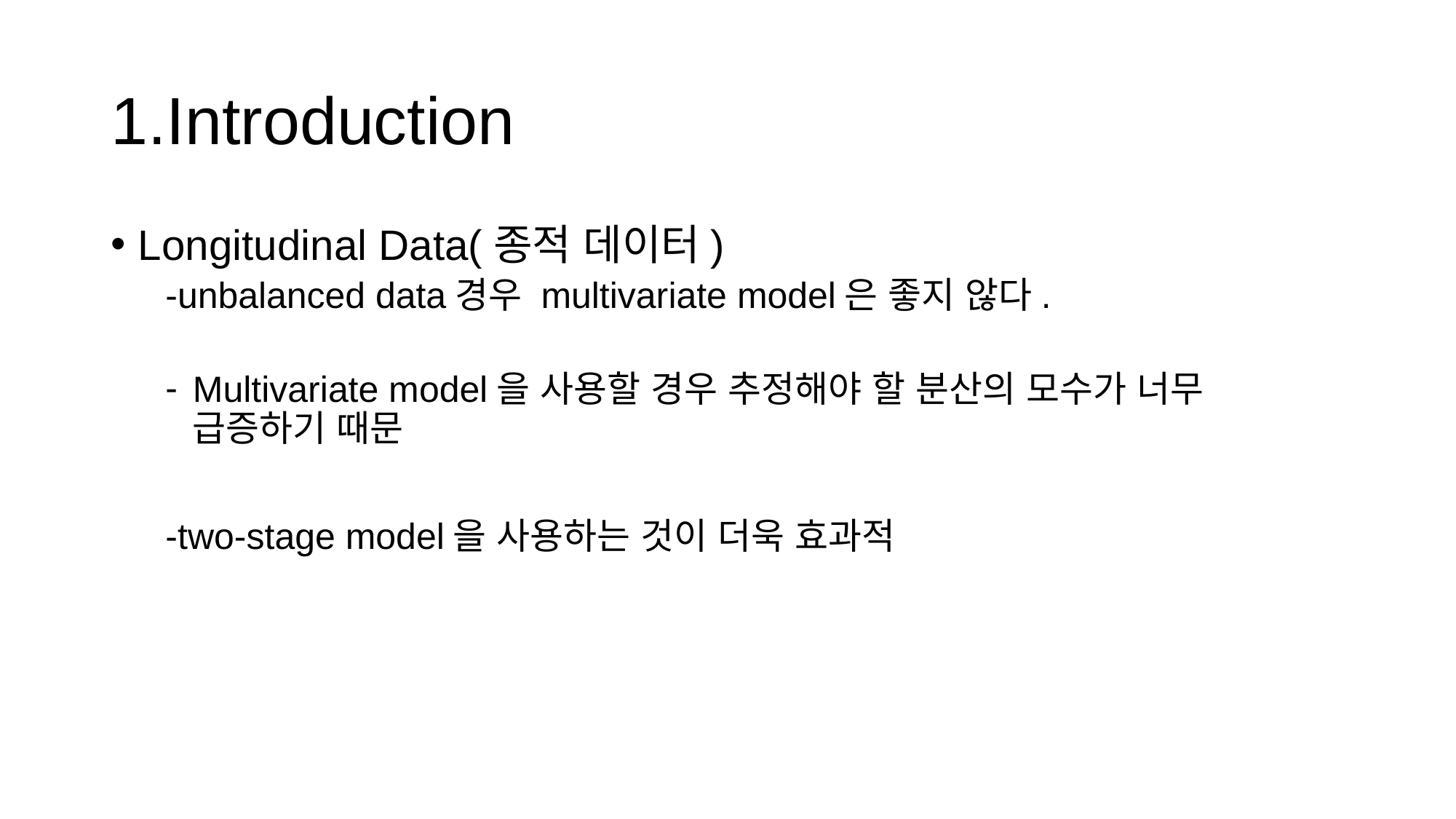

# 1.Introduction
Longitudinal Data(종적 데이터)
-unbalanced data경우 multivariate model은 좋지 않다.

Multivariate model을 사용할 경우 추정해야 할 분산의 모수가 너무 급증하기 때문

-two-stage model을 사용하는 것이 더욱 효과적